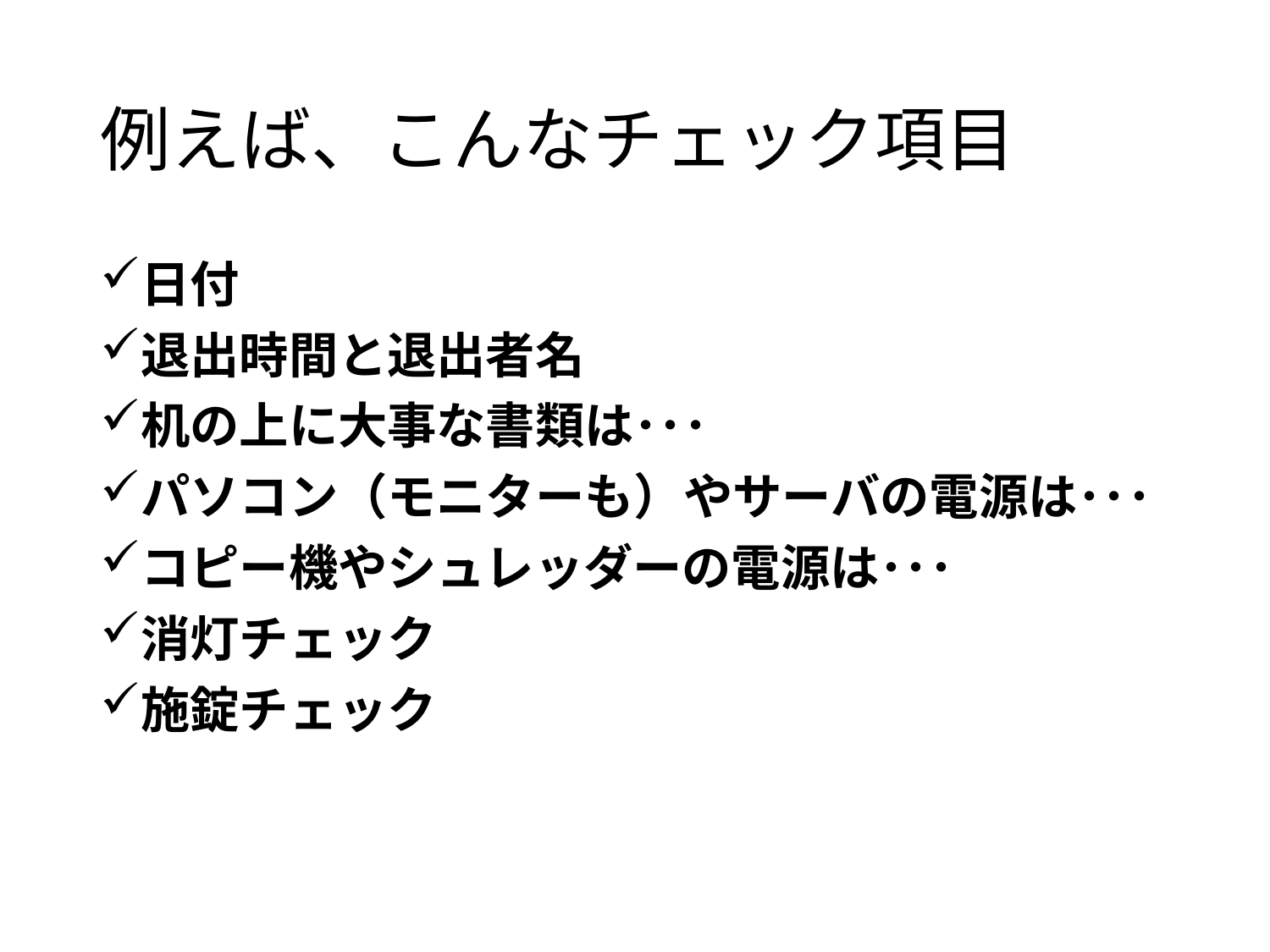

# 例えば、こんなチェック項目
日付
退出時間と退出者名
机の上に大事な書類は･･･
パソコン（モニターも）やサーバの電源は･･･
コピー機やシュレッダーの電源は･･･
消灯チェック
施錠チェック